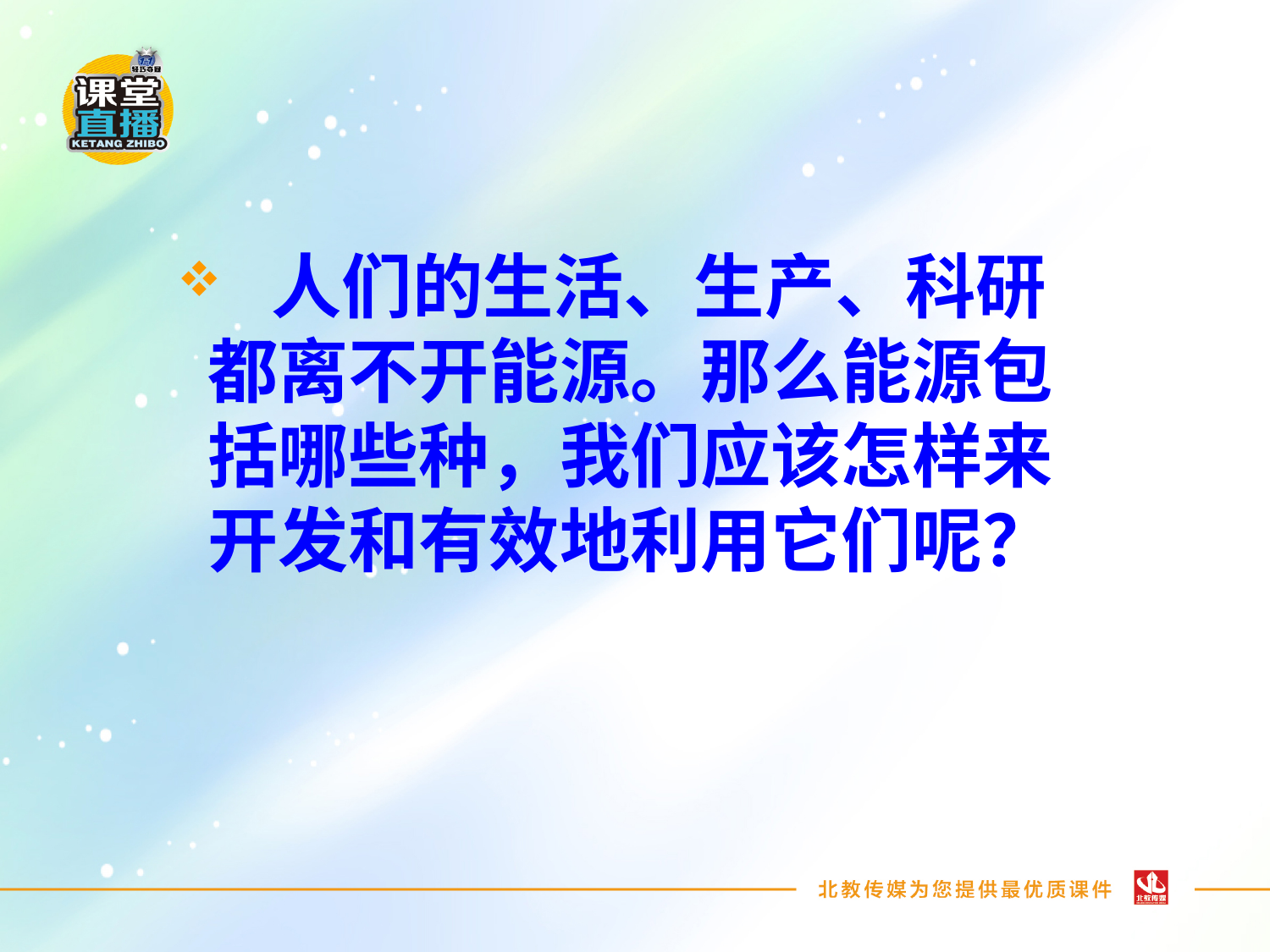

人们的生活、生产、科研都离不开能源。那么能源包括哪些种，我们应该怎样来开发和有效地利用它们呢？